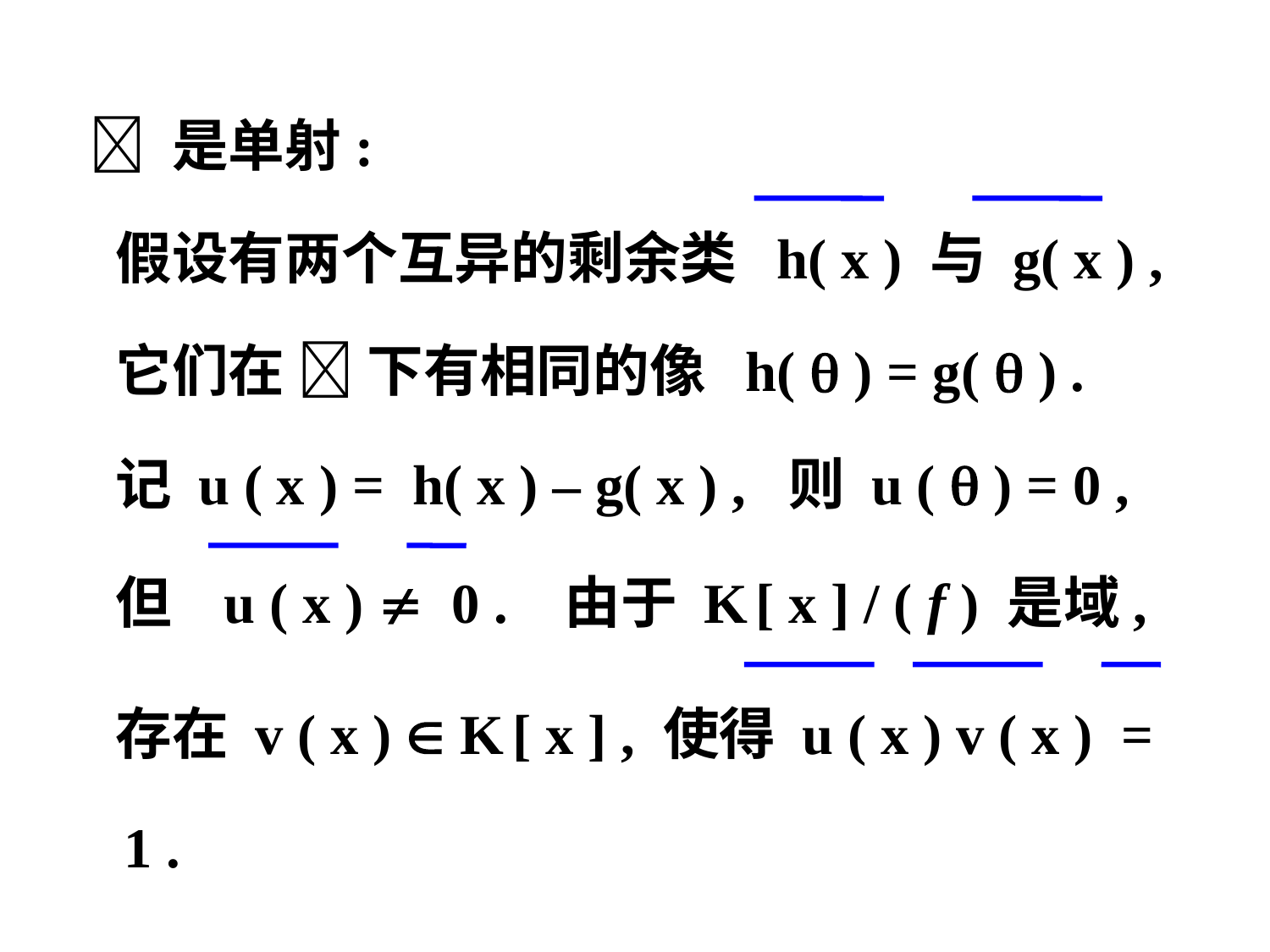

σ 是单射:
  假设有两个互异的剩余类  h( x ) 与 g( x ) ,
  它们在 σ 下有相同的像  h( θ ) = g( θ ) .
  记 u ( x ) =  h( x ) – g( x ) ,  则 u ( θ ) = 0 ,
  但   u ( x ) ≠  0 .   由于 K [ x ] / ( f ) 是域,
  存在 v ( x ) ∈ K [ x ] , 使得 u ( x ) v ( x )  = 1 .